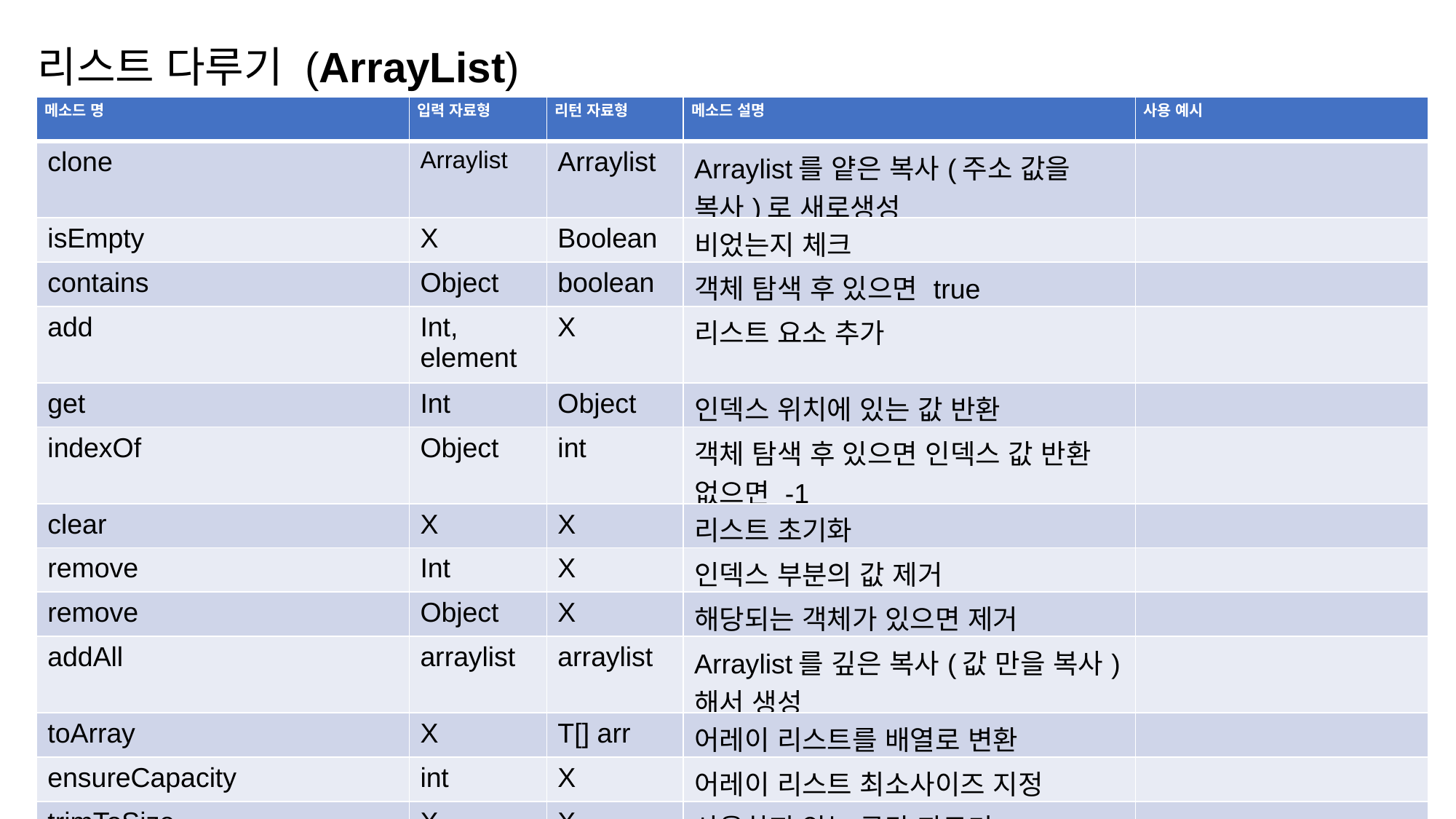

리스트 다루기 (ArrayList)
| 메소드 명 | 입력 자료형 | 리턴 자료형 | 메소드 설명 | 사용 예시 |
| --- | --- | --- | --- | --- |
| clone | Arraylist | Arraylist | Arraylist를 얕은 복사(주소 값을 복사)로 새로생성 |  |
| isEmpty | X | Boolean | 비었는지 체크 |  |
| contains | Object | boolean | 객체 탐색 후 있으면 true |  |
| add | Int, element | X | 리스트 요소 추가 |  |
| get | Int | Object | 인덱스 위치에 있는 값 반환 |  |
| indexOf | Object | int | 객체 탐색 후 있으면 인덱스 값 반환 없으면 -1 |  |
| clear | X | X | 리스트 초기화 |  |
| remove | Int | X | 인덱스 부분의 값 제거 |  |
| remove | Object | X | 해당되는 객체가 있으면 제거 |  |
| addAll | arraylist | arraylist | Arraylist를 깊은 복사(값 만을 복사)해서 생성 |  |
| toArray | X | T[] arr | 어레이 리스트를 배열로 변환 |  |
| ensureCapacity | int | X | 어레이 리스트 최소사이즈 지정 |  |
| trimToSize | X | X | 사용하지 않는 공간 자르기 |  |